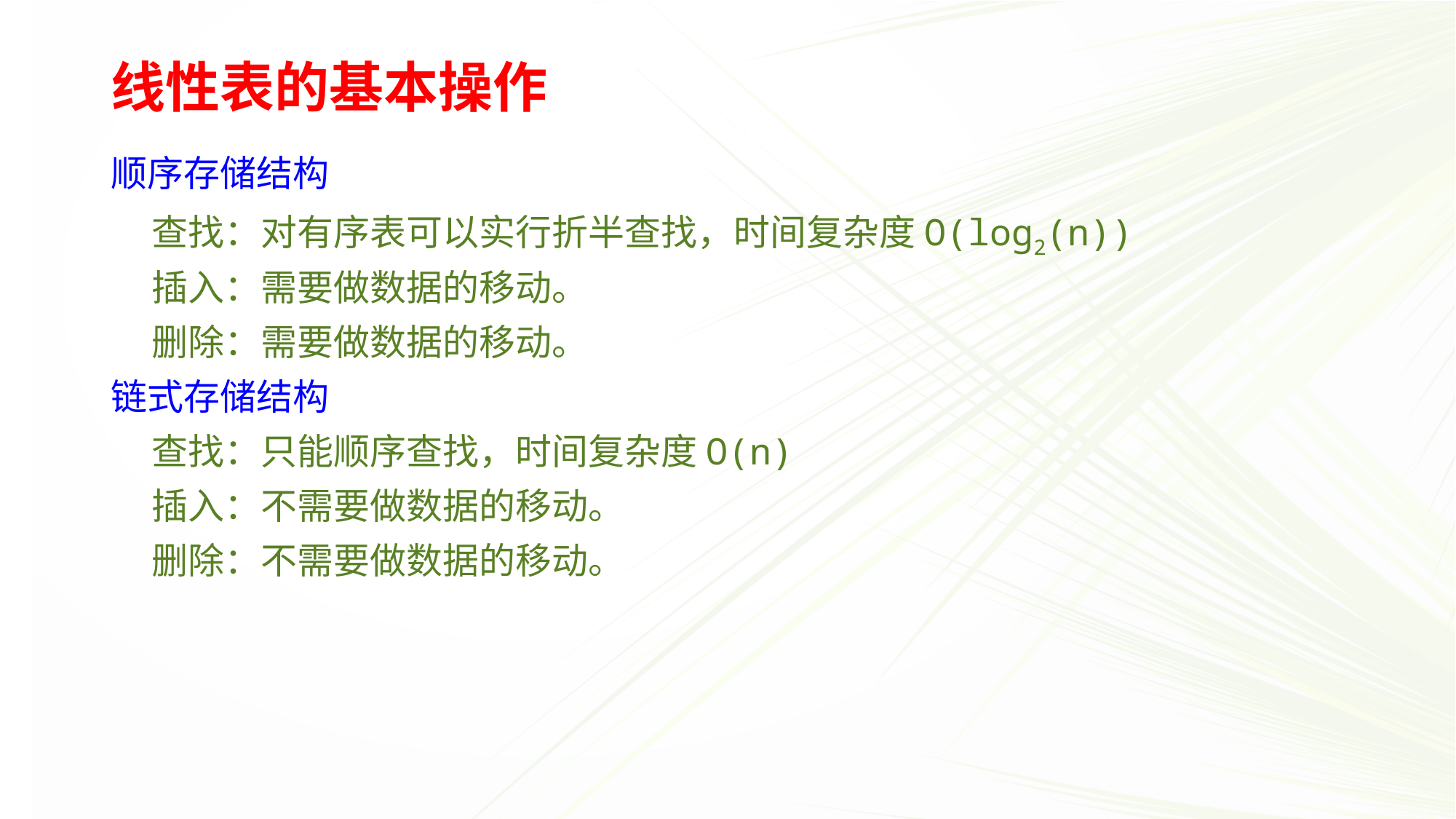

# 线性表的基本操作
顺序存储结构
	查找：对有序表可以实行折半查找，时间复杂度O(log2(n))
	插入：需要做数据的移动。
	删除：需要做数据的移动。
链式存储结构
	查找：只能顺序查找，时间复杂度O(n)
	插入：不需要做数据的移动。
	删除：不需要做数据的移动。